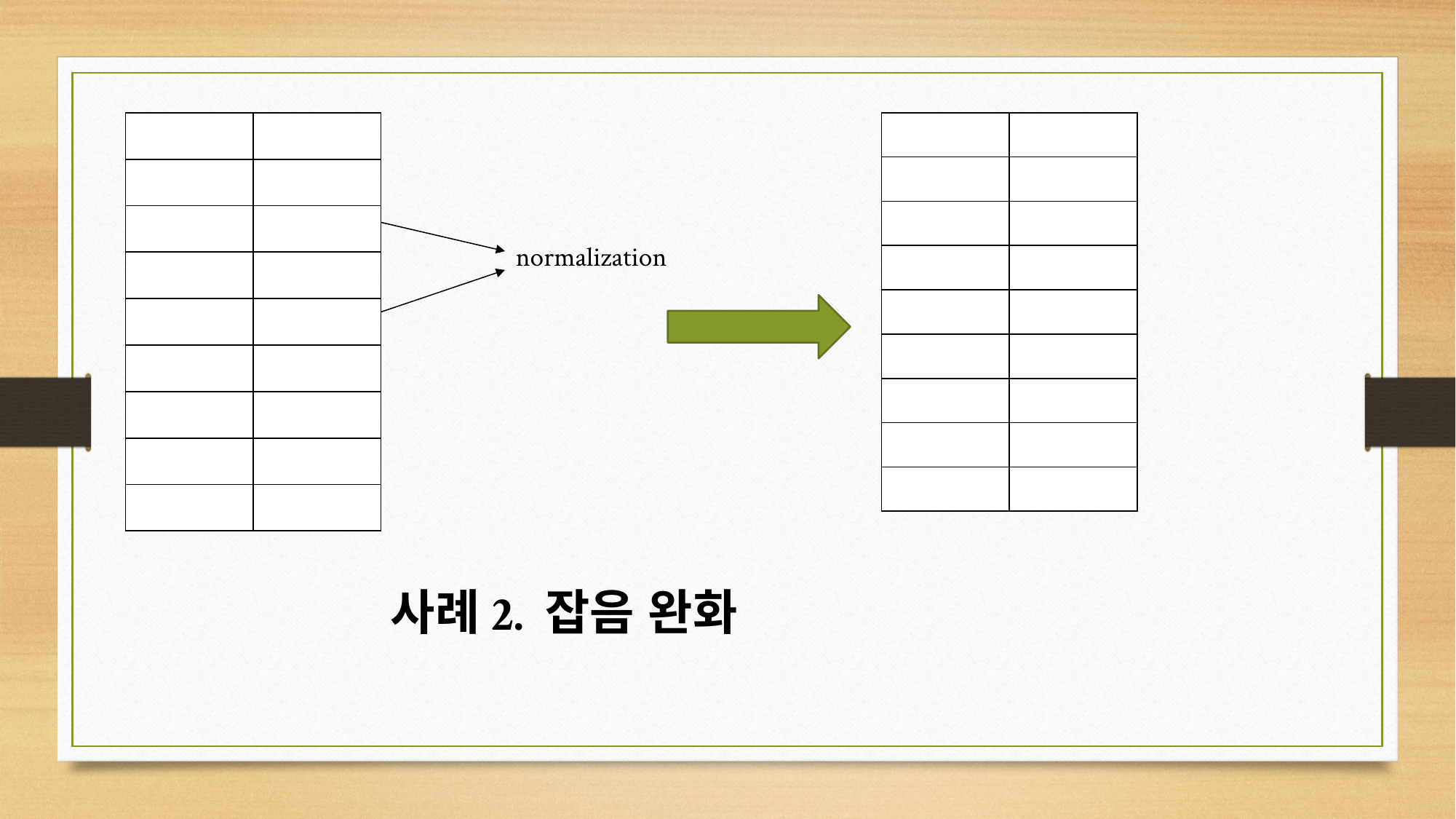

|  |  |
| --- | --- |
|  |  |
|  |  |
|  |  |
|  |  |
|  |  |
|  |  |
|  |  |
|  |  |
|  |  |
| --- | --- |
|  |  |
|  |  |
|  |  |
|  |  |
|  |  |
|  |  |
|  |  |
|  |  |
normalization

사례2. 잡음 완화